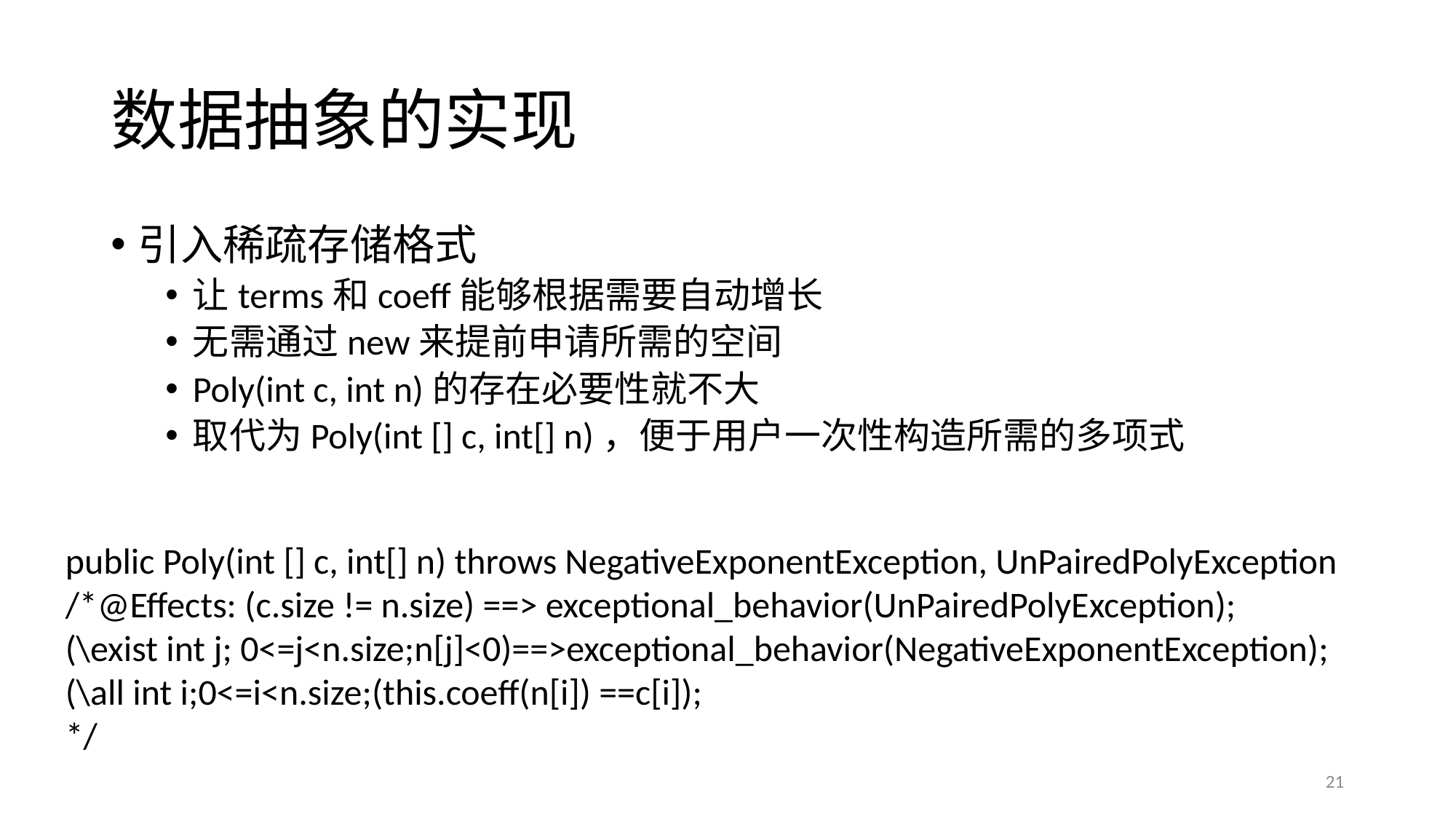

# 数据抽象的实现
引入稀疏存储格式
让terms和coeff能够根据需要自动增长
无需通过new来提前申请所需的空间
Poly(int c, int n)的存在必要性就不大
取代为Poly(int [] c, int[] n)，便于用户一次性构造所需的多项式
public Poly(int [] c, int[] n) throws NegativeExponentException, UnPairedPolyException
/*@Effects: (c.size != n.size) ==> exceptional_behavior(UnPairedPolyException);
(\exist int j; 0<=j<n.size;n[j]<0)==>exceptional_behavior(NegativeExponentException);
(\all int i;0<=i<n.size;(this.coeff(n[i]) ==c[i]);
*/
21